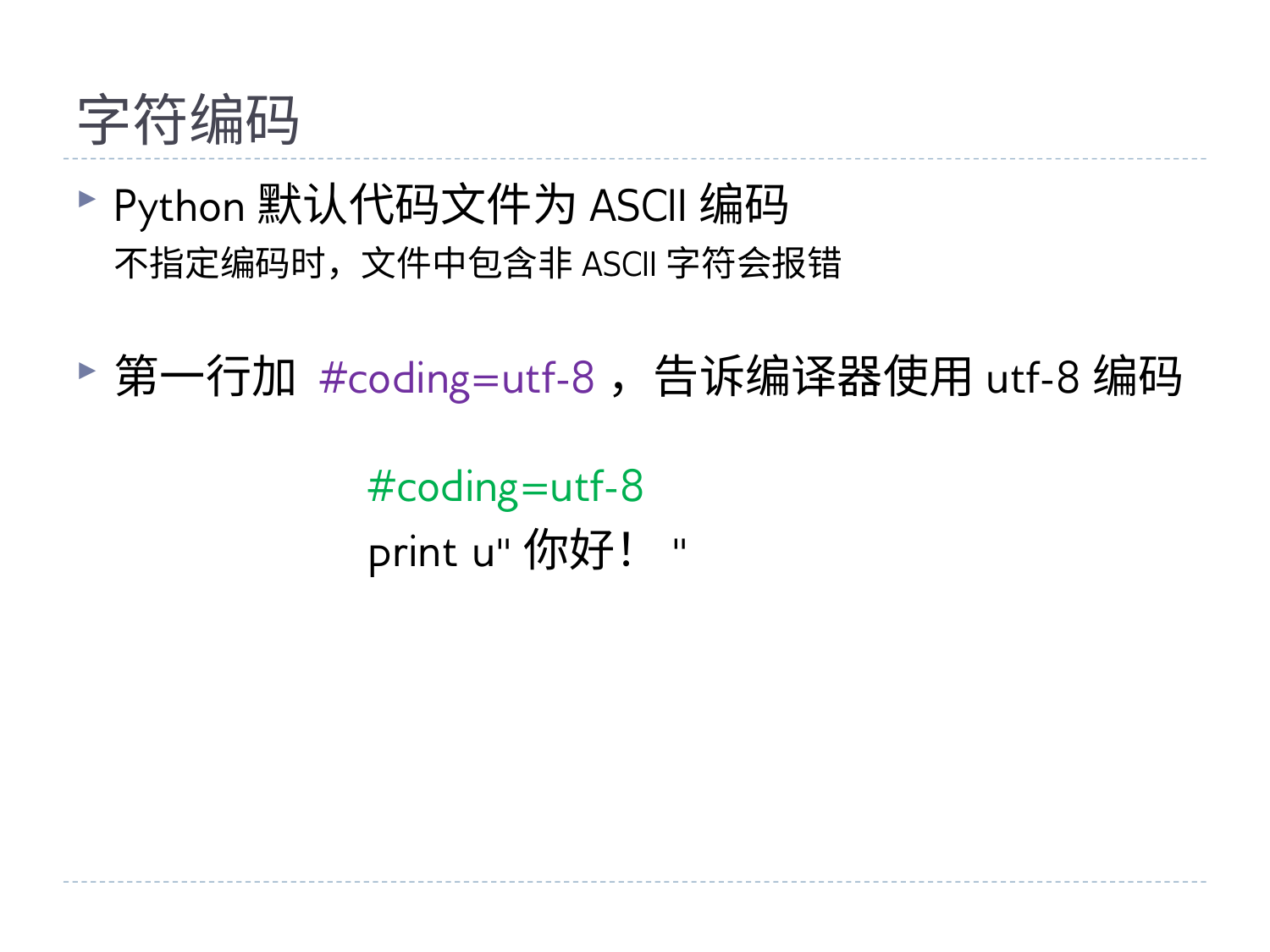

# 字符编码
Python默认代码文件为ASCII编码
	不指定编码时，文件中包含非ASCII字符会报错

第一行加 #coding=utf-8，告诉编译器使用utf-8编码

			#coding=utf-8
			print u"你好！"